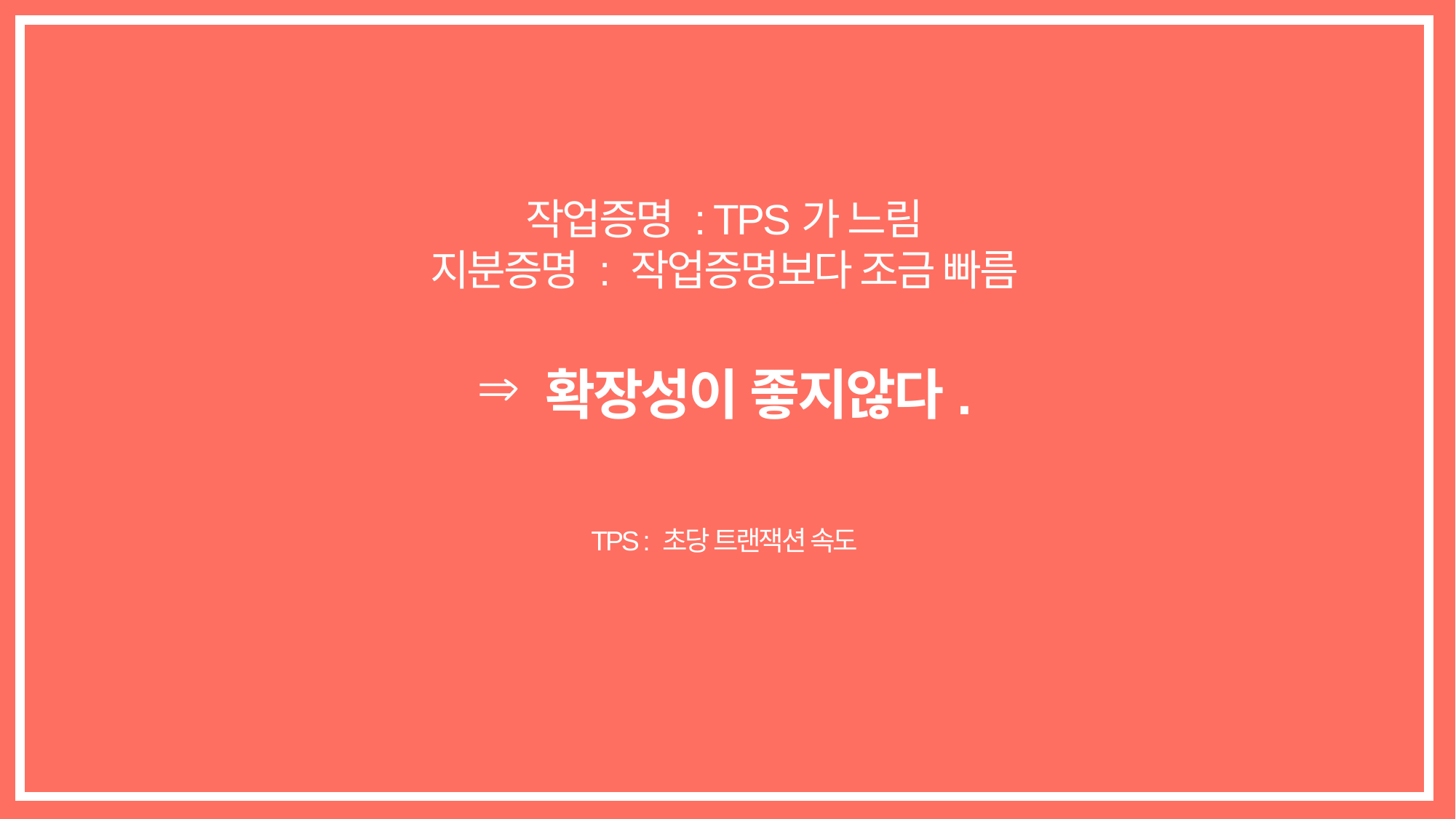

작업증명 : TPS가 느림
지분증명 : 작업증명보다 조금 빠름

확장성이 좋지않다.

TPS : 초당 트랜잭션 속도